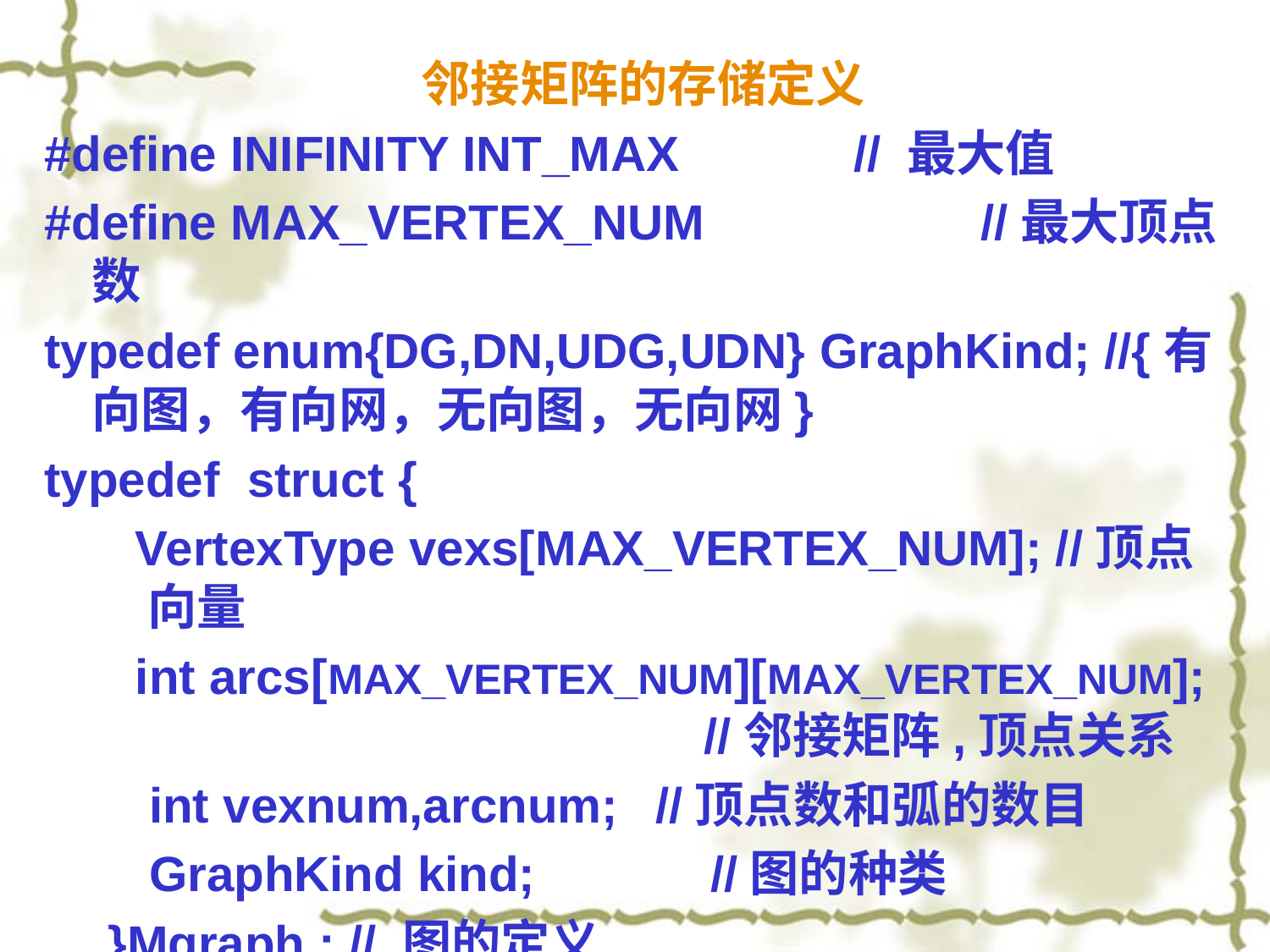

邻接矩阵的存储定义
#define INIFINITY INT_MAX   		// 最大值
#define MAX_VERTEX_NUM     		//最大顶点数
typedef enum{DG,DN,UDG,UDN} GraphKind; //{有向图，有向网，无向图，无向网}
typedef  struct {
  VertexType vexs[MAX_VERTEX_NUM]; //顶点向量
  int arcs[MAX_VERTEX_NUM][MAX_VERTEX_NUM]; 		                      //邻接矩阵,顶点关系
   int vexnum,arcnum;	//顶点数和弧的数目
   GraphKind kind;	    //图的种类
}Mgraph ; // 图的定义